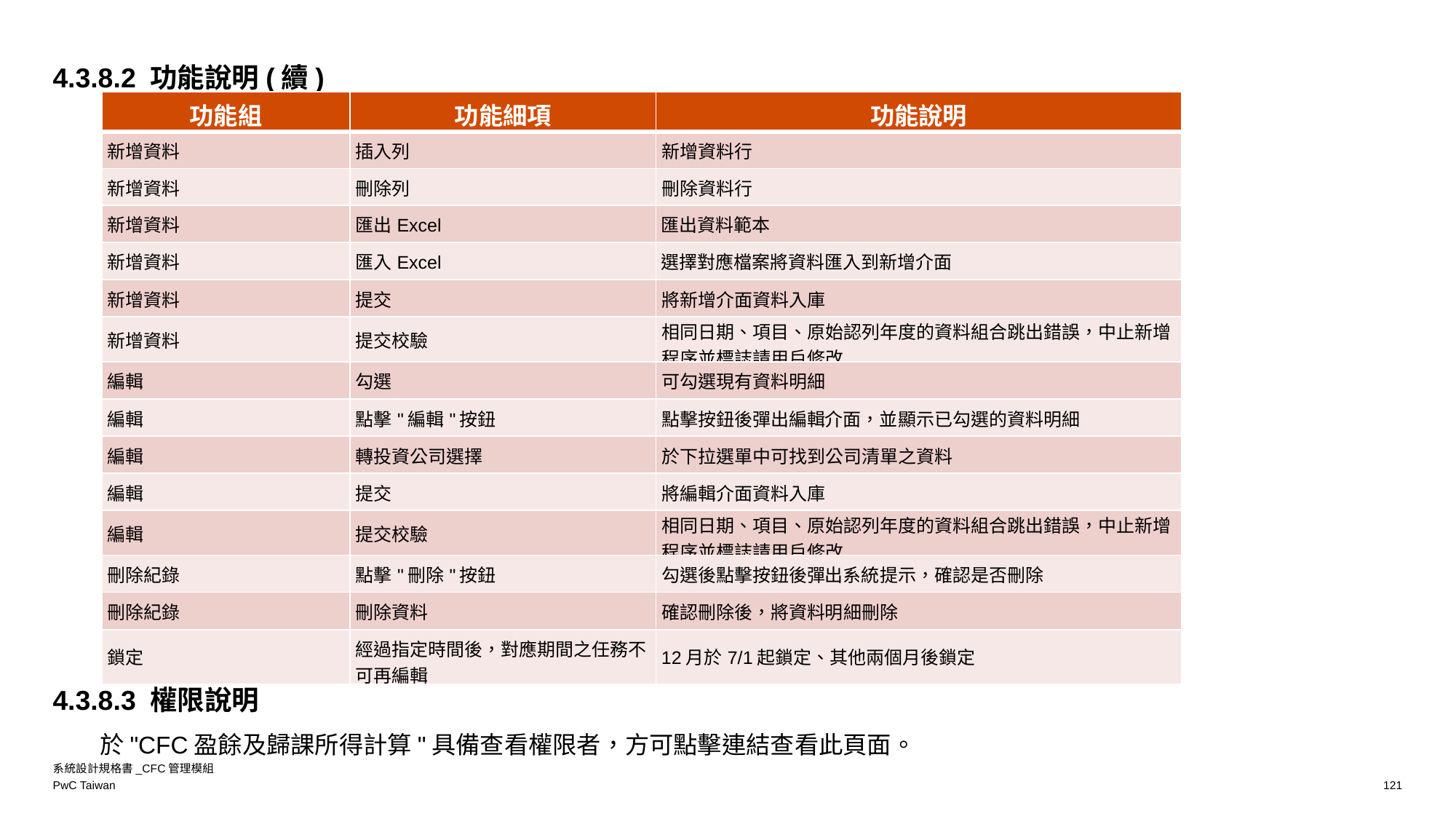

4.3.8.2 功能說明(續)
| 功能組 | 功能細項 | 功能說明 |
| --- | --- | --- |
| 新增資料 | 插入列 | 新增資料行 |
| 新增資料 | 刪除列 | 刪除資料行 |
| 新增資料 | 匯出Excel | 匯出資料範本 |
| 新增資料 | 匯入Excel | 選擇對應檔案將資料匯入到新增介面 |
| 新增資料 | 提交 | 將新增介面資料入庫 |
| 新增資料 | 提交校驗 | 相同日期、項目、原始認列年度的資料組合跳出錯誤，中止新增程序並標誌請用戶修改 |
| 編輯 | 勾選 | 可勾選現有資料明細 |
| 編輯 | 點擊"編輯"按鈕 | 點擊按鈕後彈出編輯介面，並顯示已勾選的資料明細 |
| 編輯 | 轉投資公司選擇 | 於下拉選單中可找到公司清單之資料 |
| 編輯 | 提交 | 將編輯介面資料入庫 |
| 編輯 | 提交校驗 | 相同日期、項目、原始認列年度的資料組合跳出錯誤，中止新增程序並標誌請用戶修改 |
| 刪除紀錄 | 點擊"刪除"按鈕 | 勾選後點擊按鈕後彈出系統提示，確認是否刪除 |
| 刪除紀錄 | 刪除資料 | 確認刪除後，將資料明細刪除 |
| 鎖定 | 經過指定時間後，對應期間之任務不可再編輯 | 12月於7/1起鎖定、其他兩個月後鎖定 |
4.3.8.3 權限說明
於"CFC盈餘及歸課所得計算"具備查看權限者，方可點擊連結查看此頁面。
系統設計規格書_CFC管理模組
121